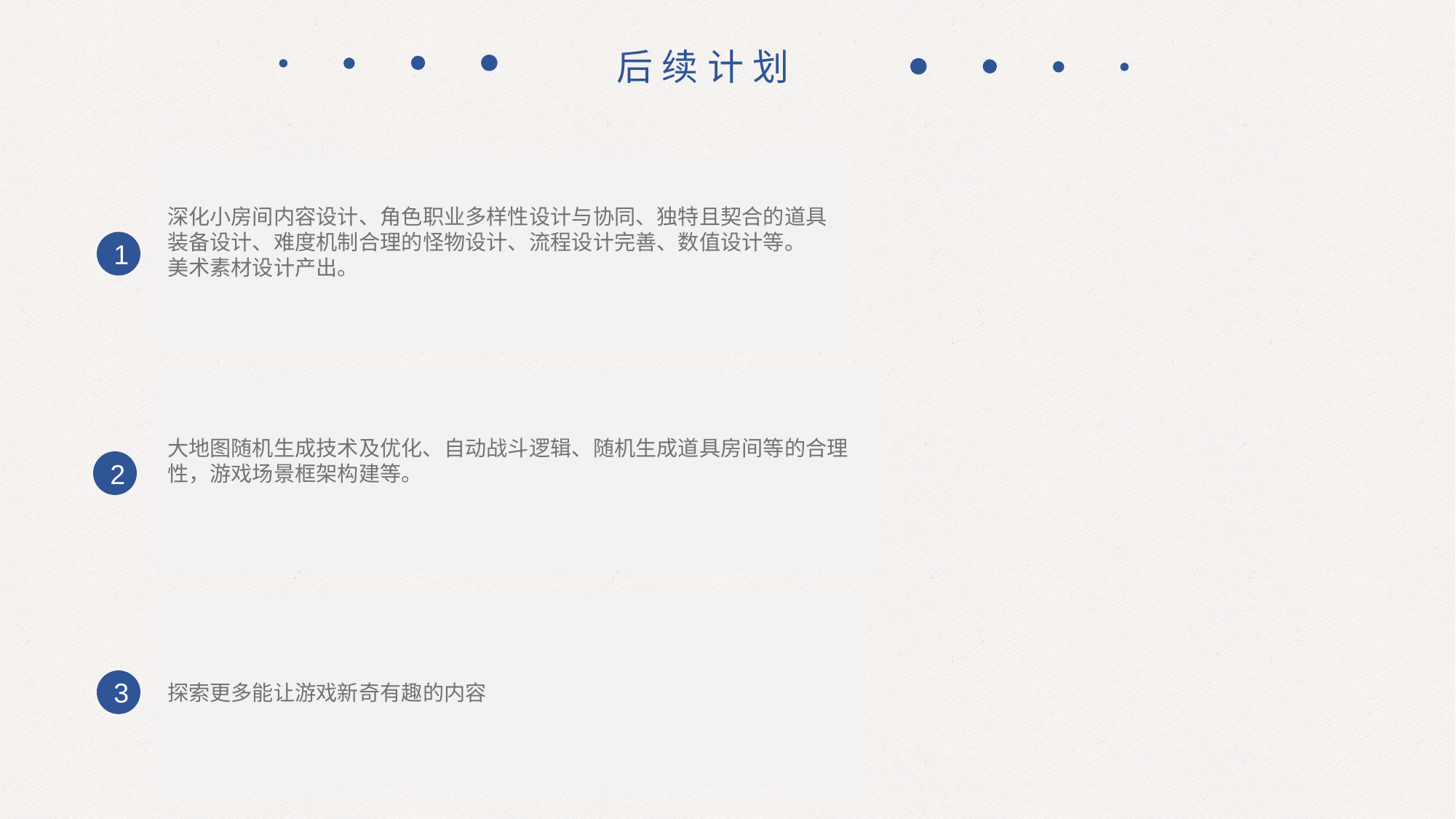

后续计划

深化小房间内容设计、角色职业多样性设计与协同、独特且契合的道具装备设计、难度机制合理的怪物设计、流程设计完善、数值设计等。
美术素材设计产出。

1
大地图随机生成技术及优化、自动战斗逻辑、随机生成道具房间等的合理性，游戏场景框架构建等。

2
探索更多能让游戏新奇有趣的内容
3